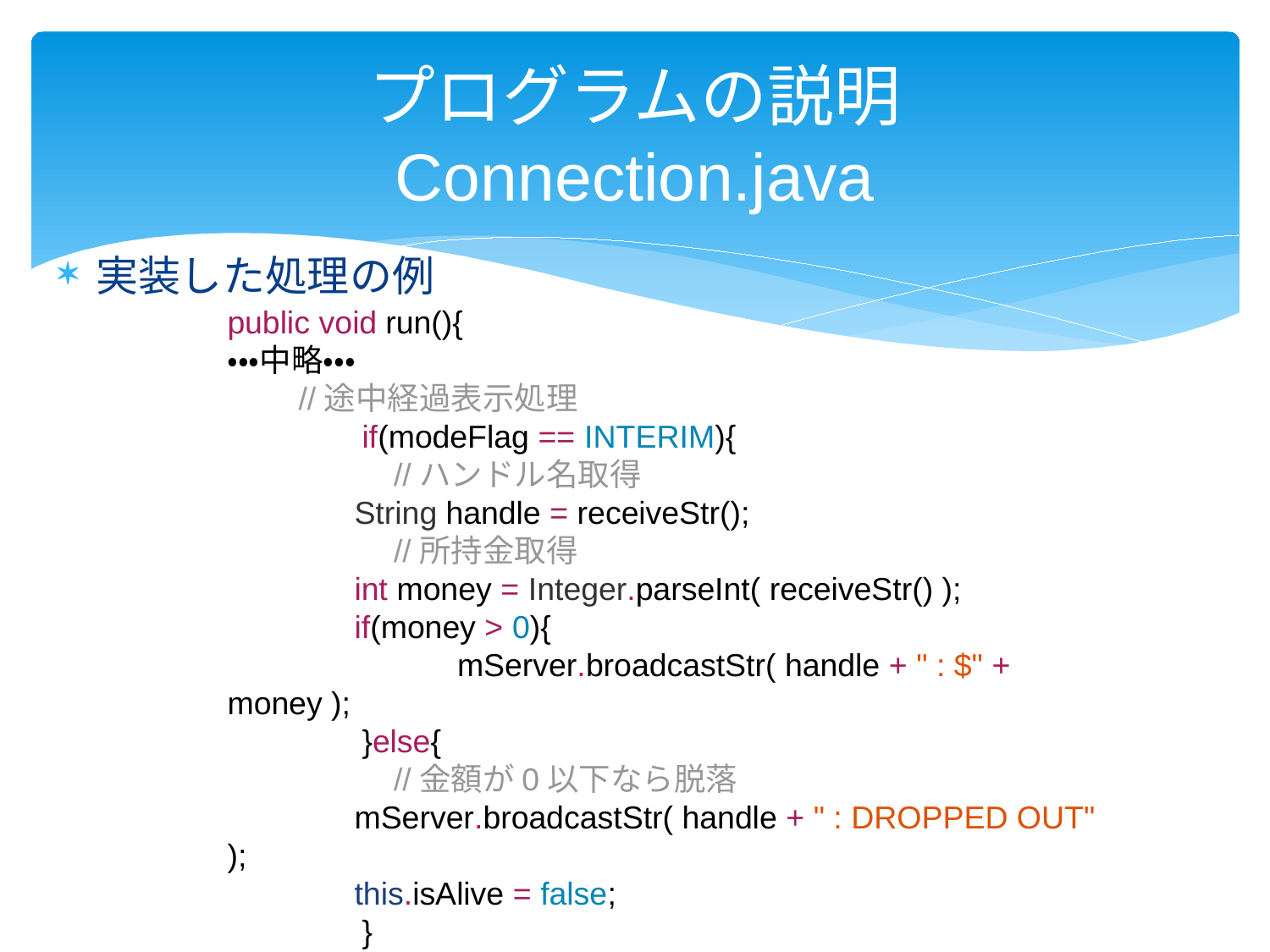

# プログラムの説明 Connection.java
実装した処理の例
public void run(){
・・・中略・・・
　　//途中経過表示処理
　　　　if(modeFlag == INTERIM){
　　　　　//ハンドル名取得
	String handle = receiveStr();
　　　　　//所持金取得
	int money = Integer.parseInt( receiveStr() );
	if(money > 0){
	　　　mServer.broadcastStr( handle + " : $" + money );
　　　　}else{
　　　　　//金額が0以下なら脱落
	mServer.broadcastStr( handle + " : DROPPED OUT" );
	this.isAlive = false;
　　　　}
　}
・・・後略・・・